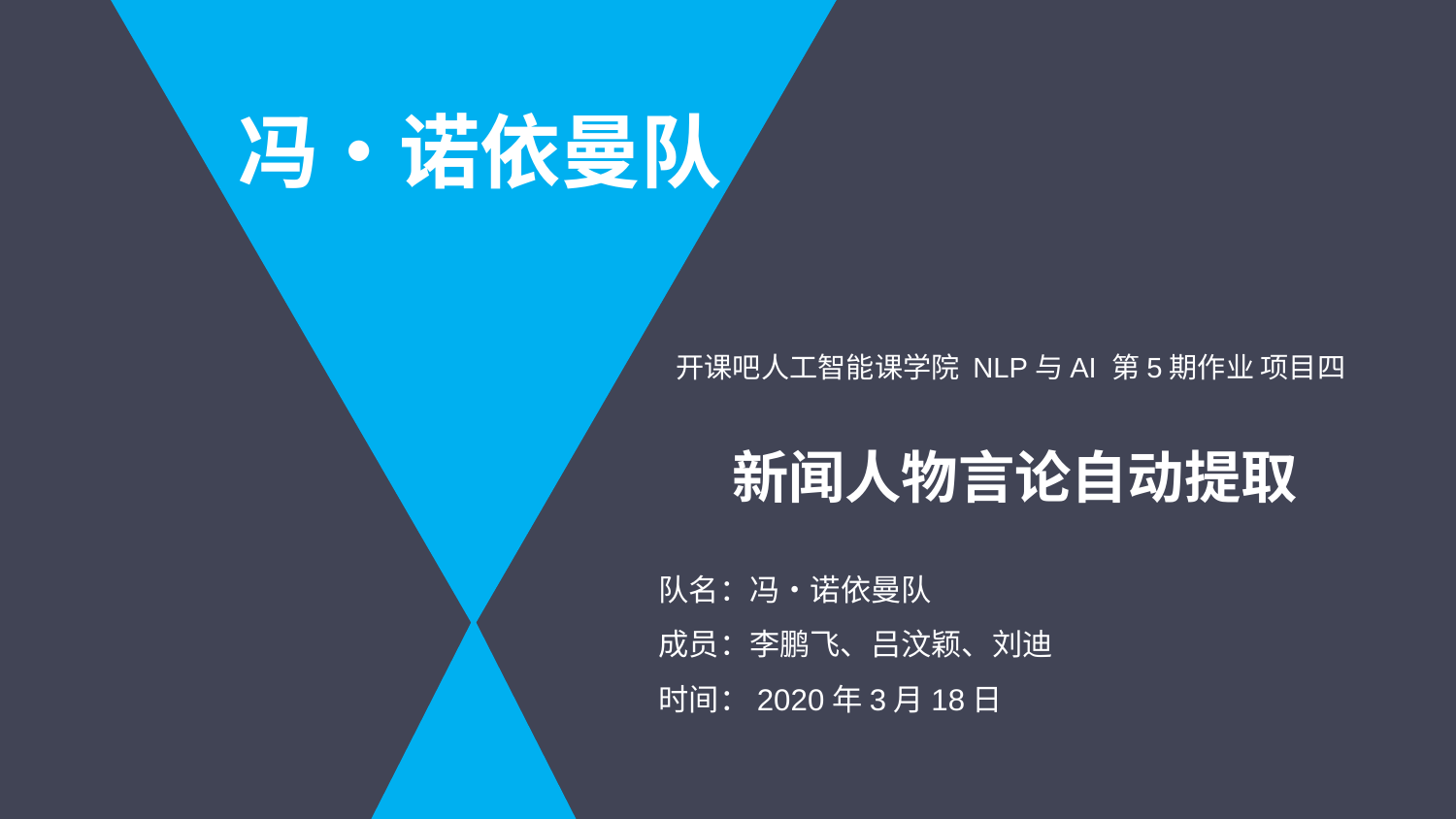

冯・诺依曼队
开课吧人工智能课学院 NLP与AI 第5期作业 项目四
新闻人物言论自动提取
队名：冯・诺依曼队
成员：李鹏飞、吕汶颖、刘迪
时间：2020年3月18日